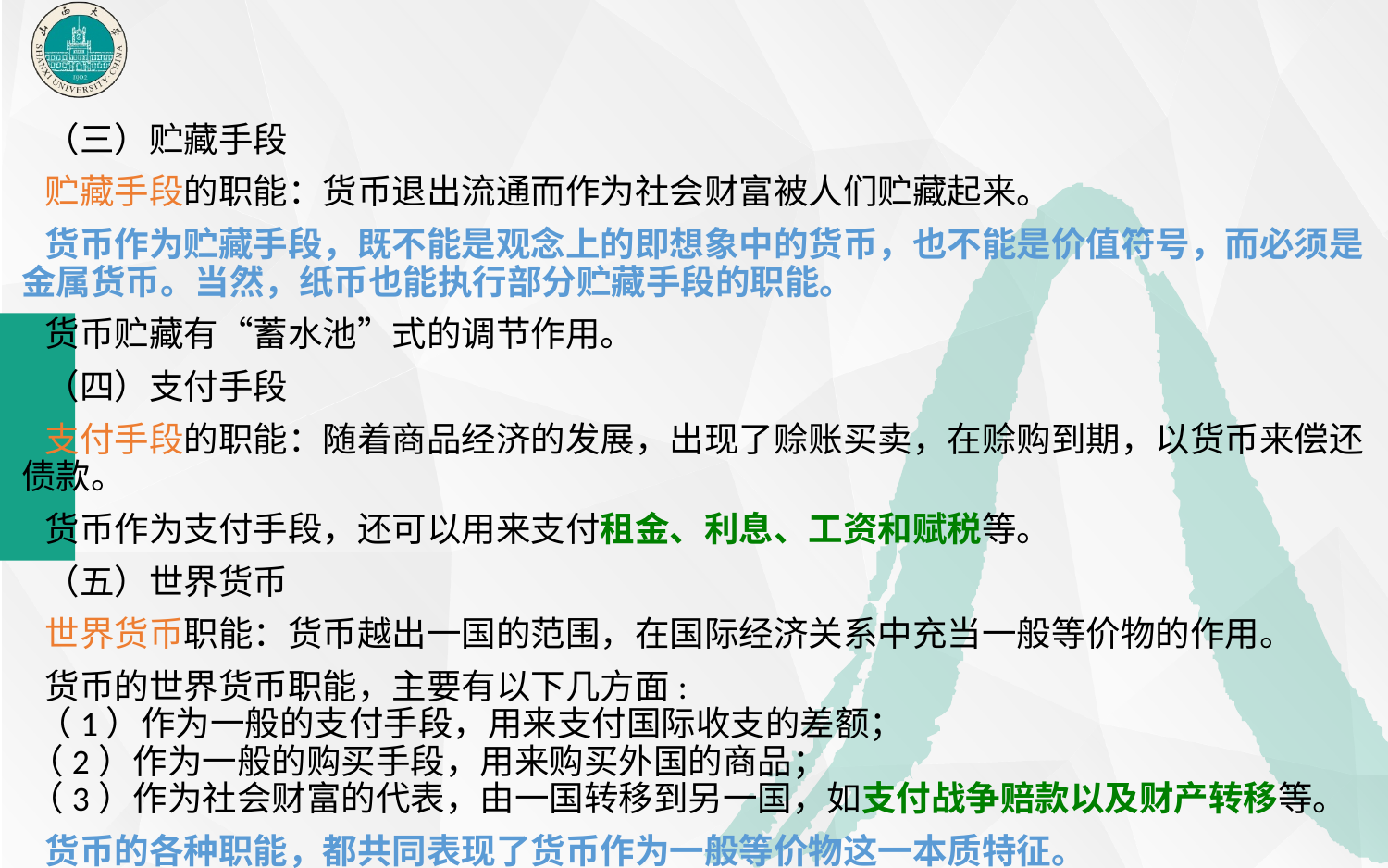

（三）贮藏手段
  贮藏手段的职能：货币退出流通而作为社会财富被人们贮藏起来。
  货币作为贮藏手段，既不能是观念上的即想象中的货币，也不能是价值符号，而必须是金属货币。当然，纸币也能执行部分贮藏手段的职能。
  货币贮藏有“蓄水池”式的调节作用。
  （四）支付手段
  支付手段的职能：随着商品经济的发展，出现了赊账买卖，在赊购到期，以货币来偿还债款。
  货币作为支付手段，还可以用来支付租金、利息、工资和赋税等。
  （五）世界货币
  世界货币职能：货币越出一国的范围，在国际经济关系中充当一般等价物的作用。
  货币的世界货币职能，主要有以下几方面:
 （1）作为一般的支付手段，用来支付国际收支的差额；
 （2）作为一般的购买手段，用来购买外国的商品；
 （3）作为社会财富的代表，由一国转移到另一国，如支付战争赔款以及财产转移等。
  货币的各种职能，都共同表现了货币作为一般等价物这一本质特征。